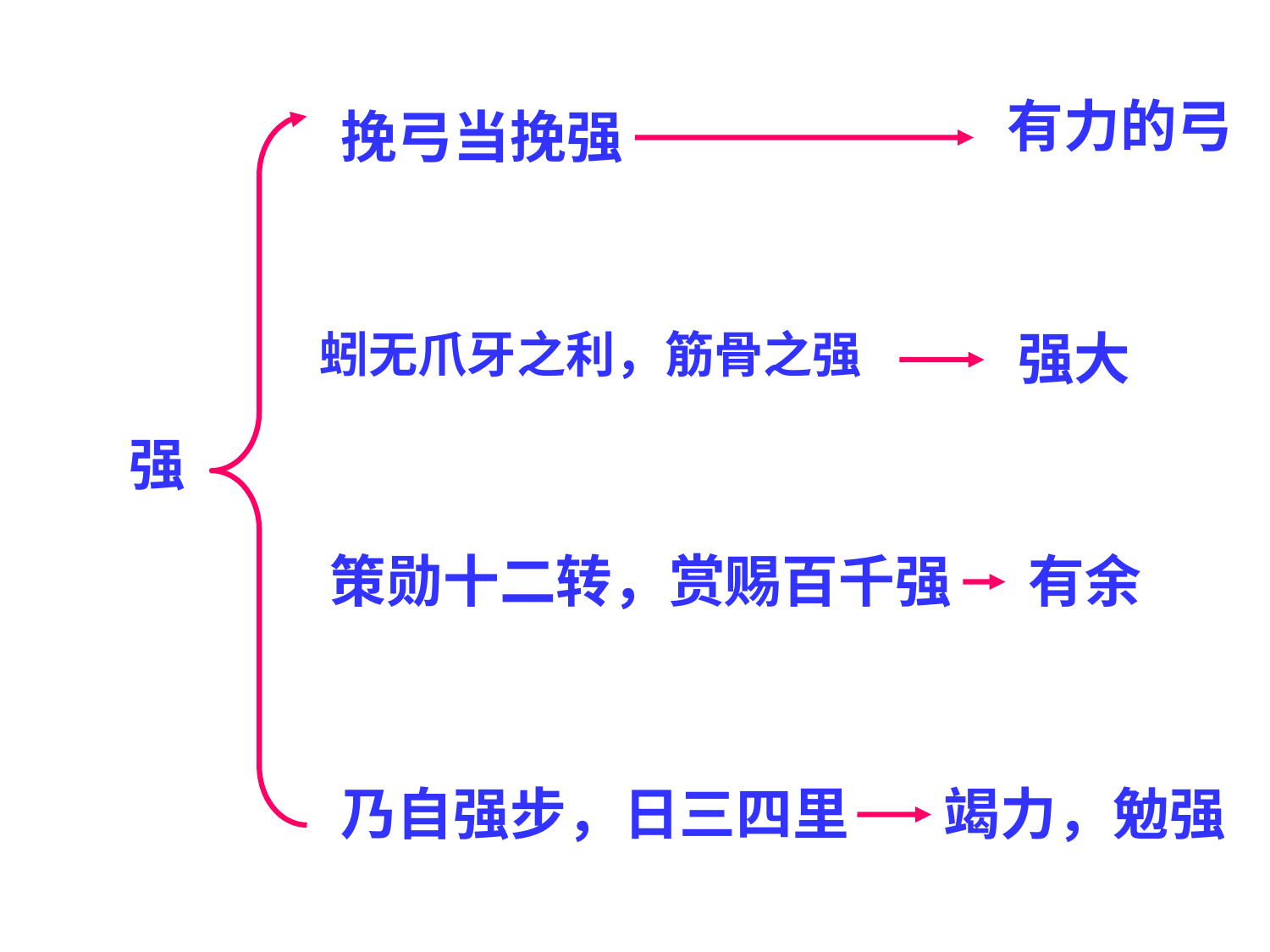

有力的弓
挽弓当挽强
蚓无爪牙之利，筋骨之强
策勋十二转，赏赐百千强
乃自强步，日三四里

强大

强
有余

竭力，勉强